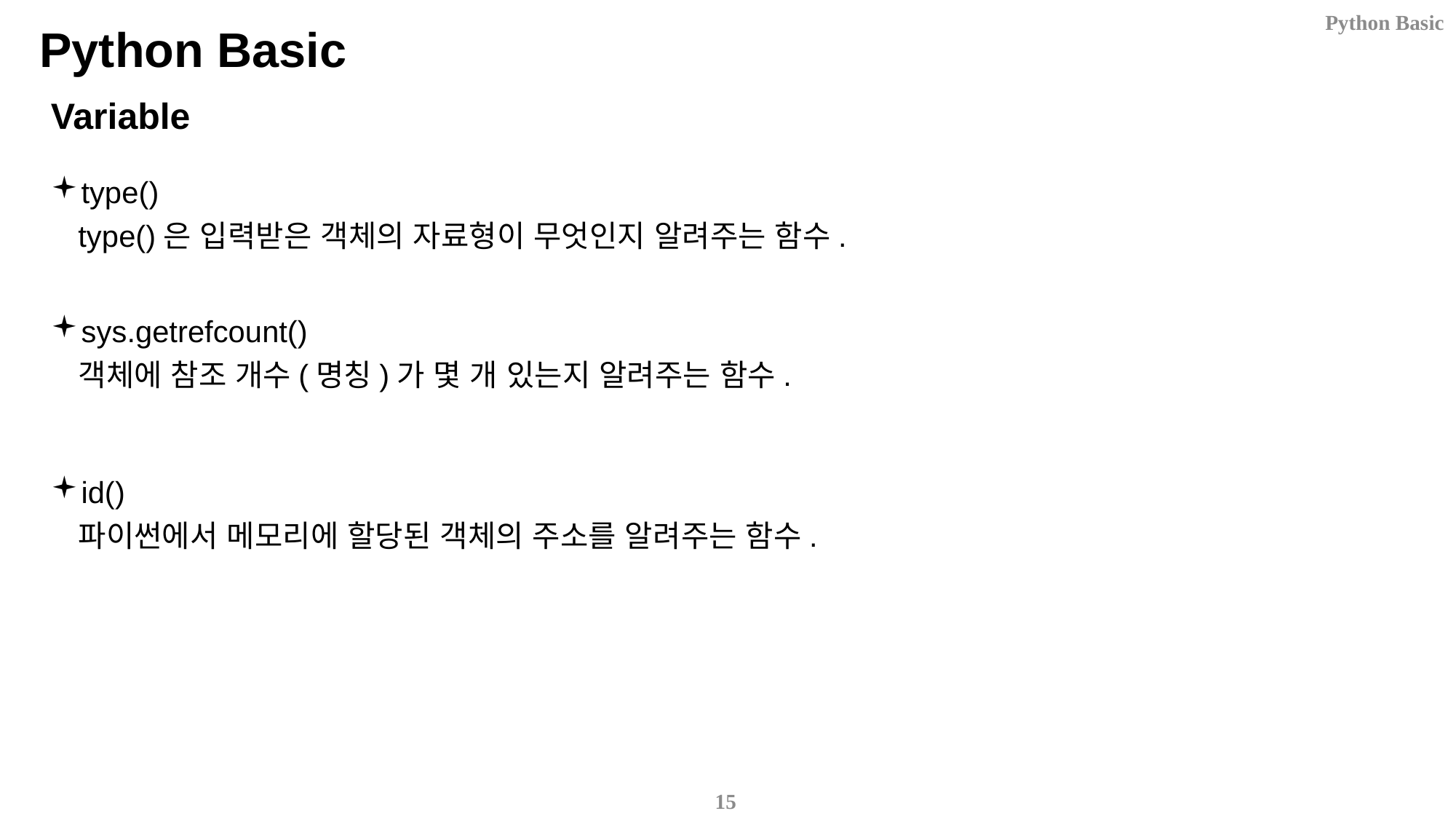

Python Basic
# Python Basic
Variable
type()
type()은 입력받은 객체의 자료형이 무엇인지 알려주는 함수.
sys.getrefcount()
객체에 참조 개수(명칭)가 몇 개 있는지 알려주는 함수.

id()
파이썬에서 메모리에 할당된 객체의 주소를 알려주는 함수.

15